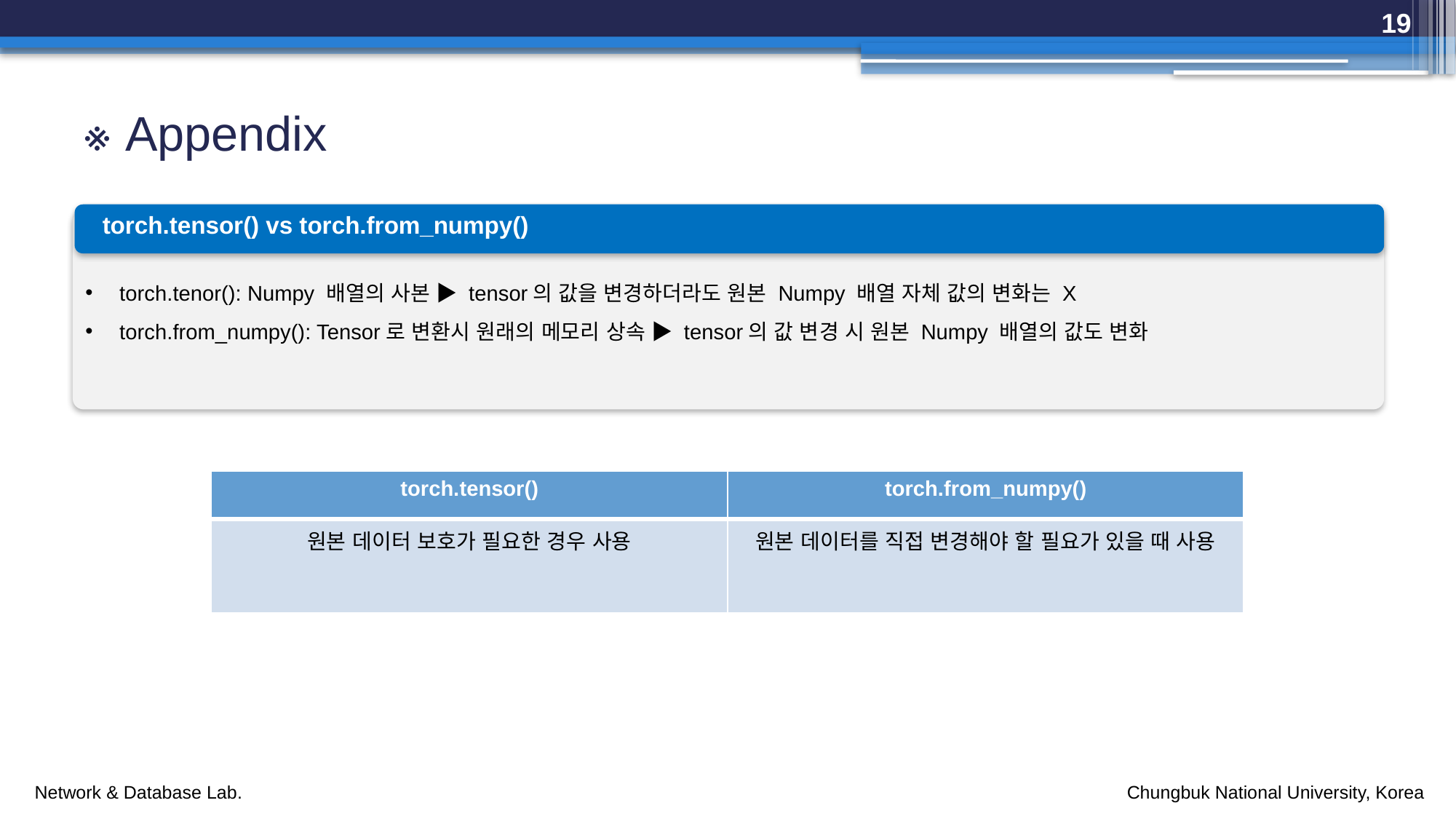

19
# ※ Appendix

torch.tensor() vs torch.from_numpy()

torch.tenor(): Numpy 배열의 사본 ▶ tensor의 값을 변경하더라도 원본 Numpy 배열 자체 값의 변화는 X
torch.from_numpy(): Tensor로 변환시 원래의 메모리 상속 ▶ tensor의 값 변경 시 원본 Numpy 배열의 값도 변화
| torch.tensor() | torch.from\_numpy() |
| --- | --- |
| 원본 데이터 보호가 필요한 경우 사용 | 원본 데이터를 직접 변경해야 할 필요가 있을 때 사용 |